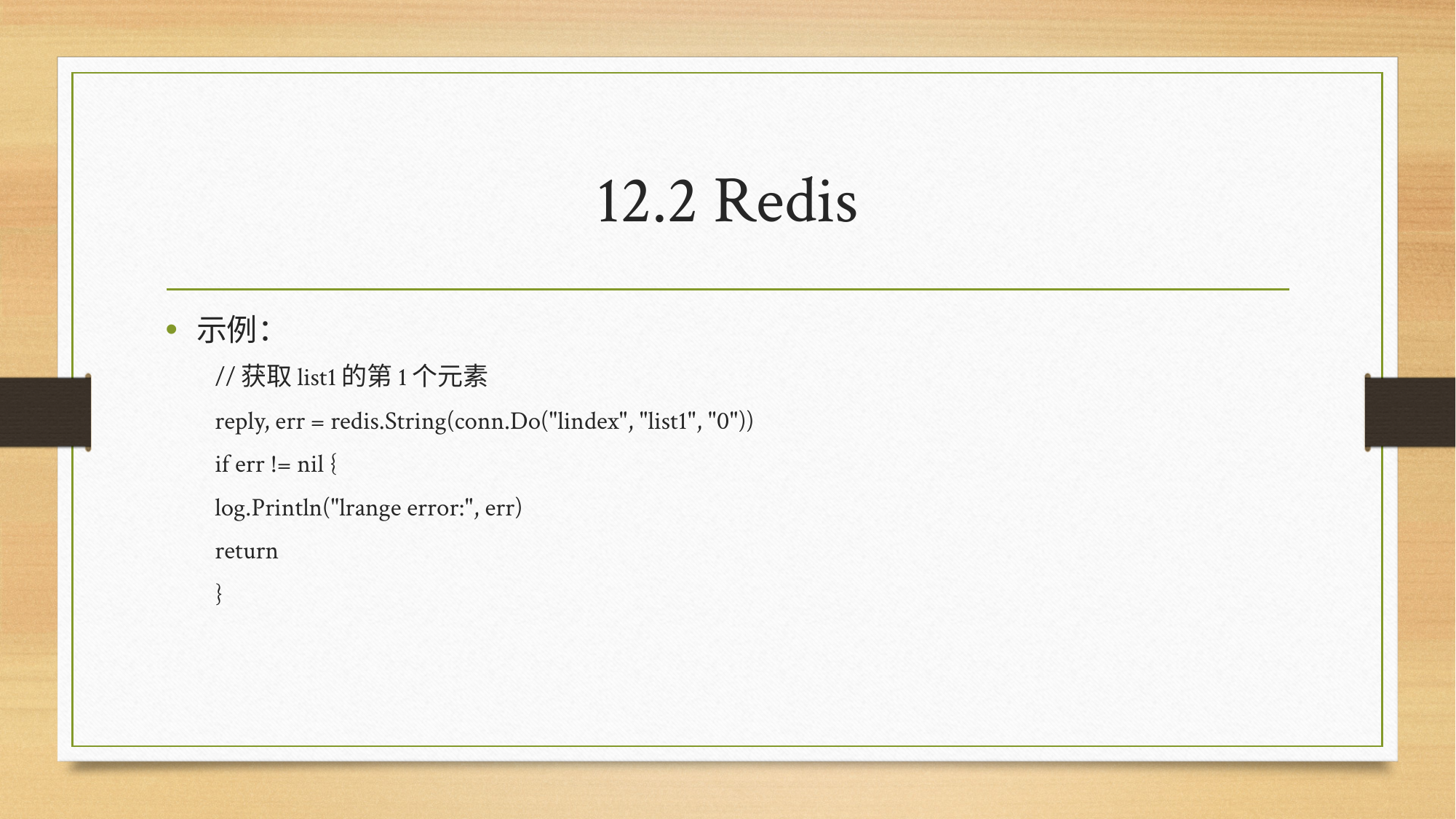

# 12.2 Redis
示例：
	//获取list1的第1个元素
	reply, err = redis.String(conn.Do("lindex", "list1", "0"))
	if err != nil {
		log.Println("lrange error:", err)
		return
	}